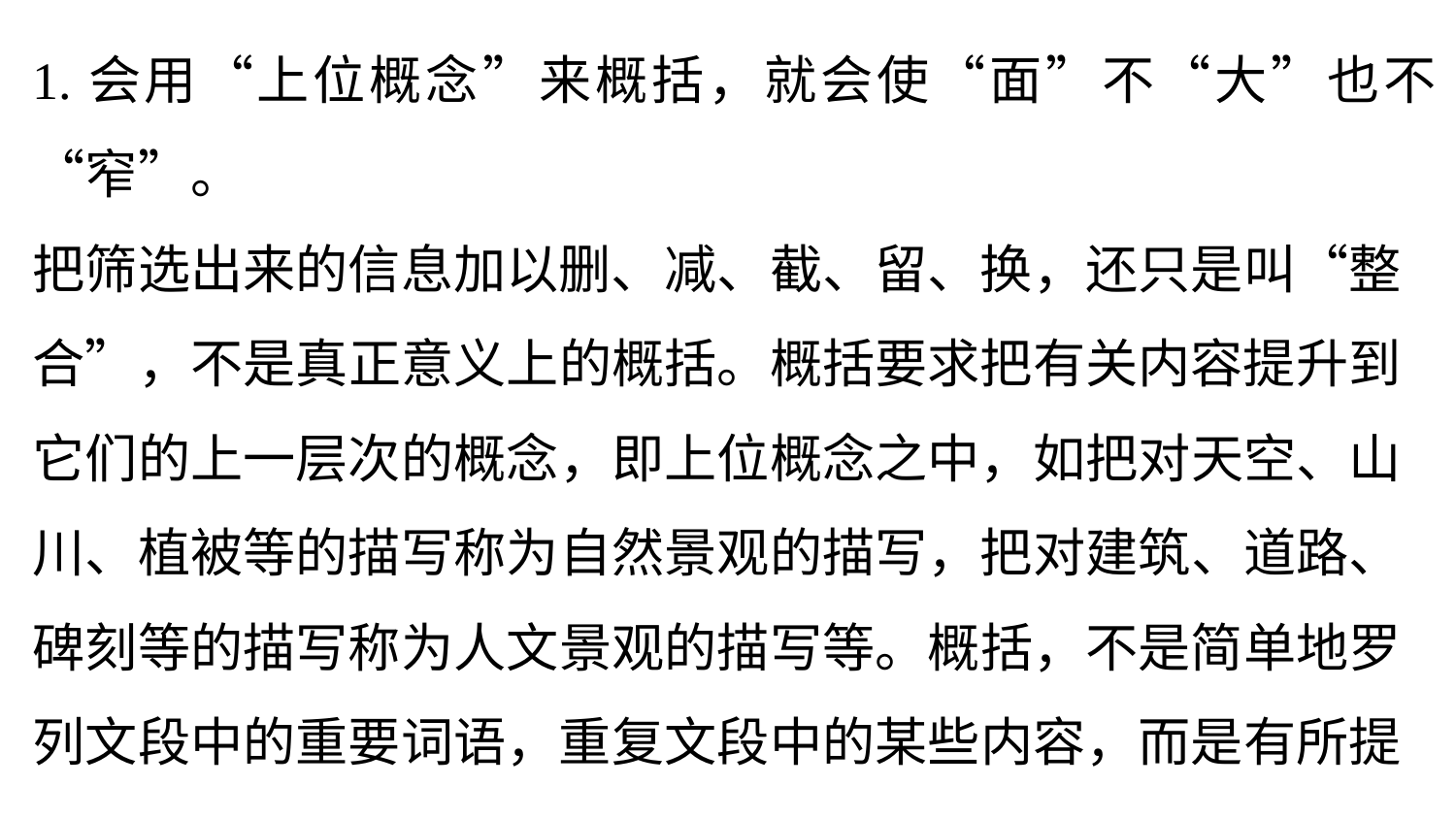

1.会用“上位概念”来概括，就会使“面”不“大”也不“窄”。
把筛选出来的信息加以删、减、截、留、换，还只是叫“整合”，不是真正意义上的概括。概括要求把有关内容提升到它们的上一层次的概念，即上位概念之中，如把对天空、山川、植被等的描写称为自然景观的描写，把对建筑、道路、碑刻等的描写称为人文景观的描写等。概括，不是简单地罗列文段中的重要词语，重复文段中的某些内容，而是有所提